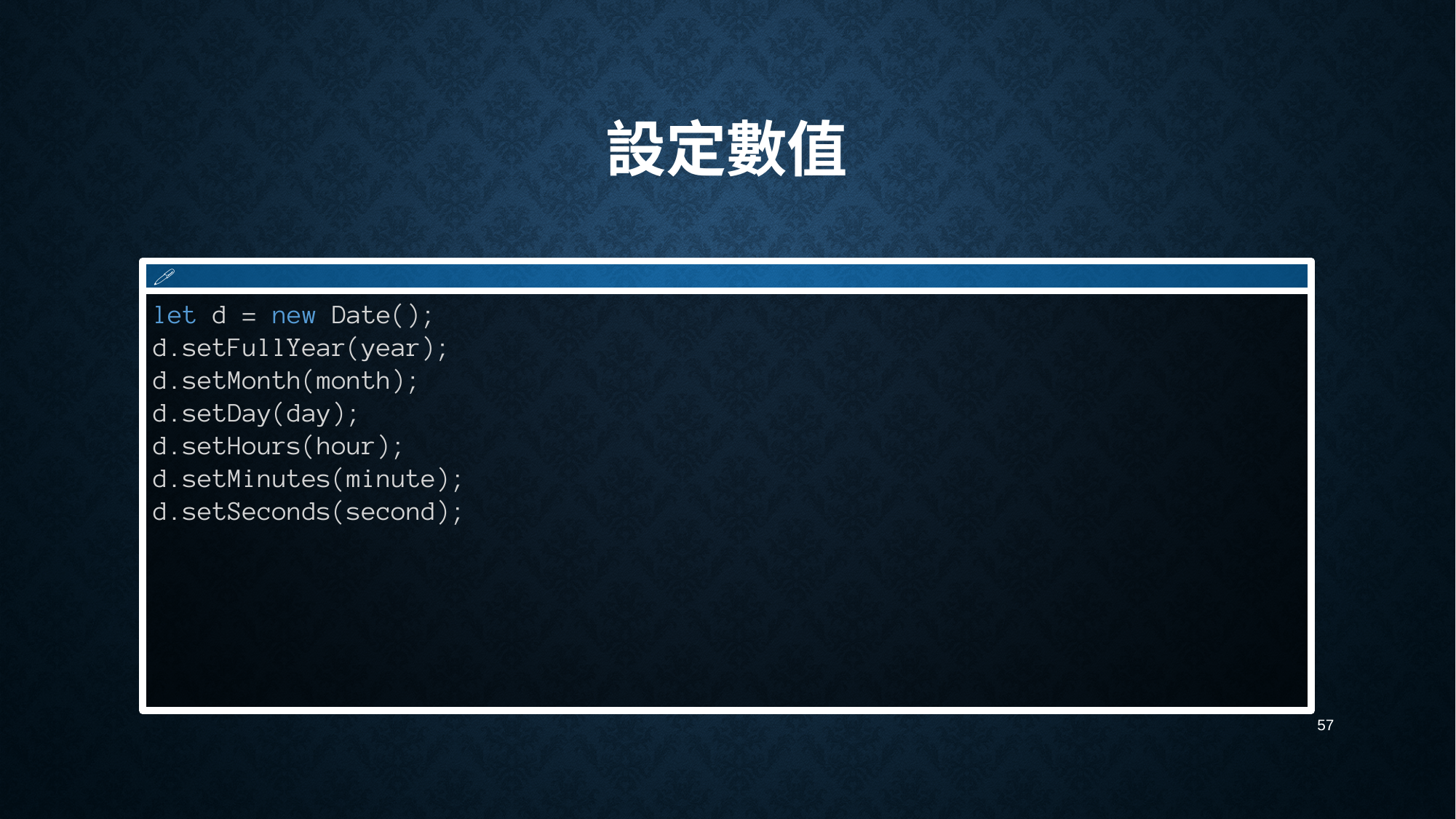

# 設定數值
🖊
let d = new Date();
d.setFullYear(year);
d.setMonth(month);
d.setDay(day);
d.setHours(hour);
d.setMinutes(minute);
d.setSeconds(second);
57